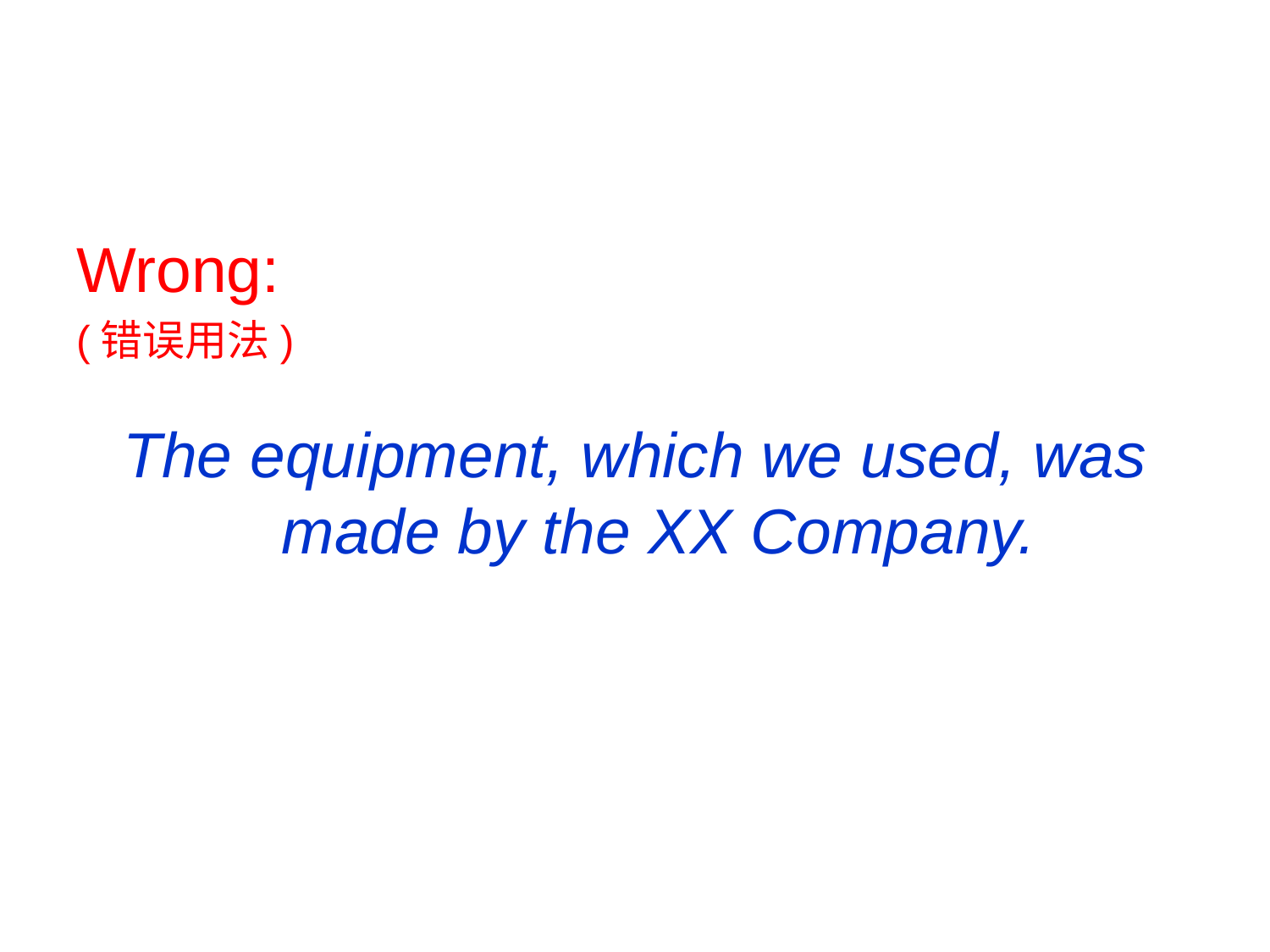

#
Wrong:
(错误用法)

The equipment, which we used, was made by the XX Company.